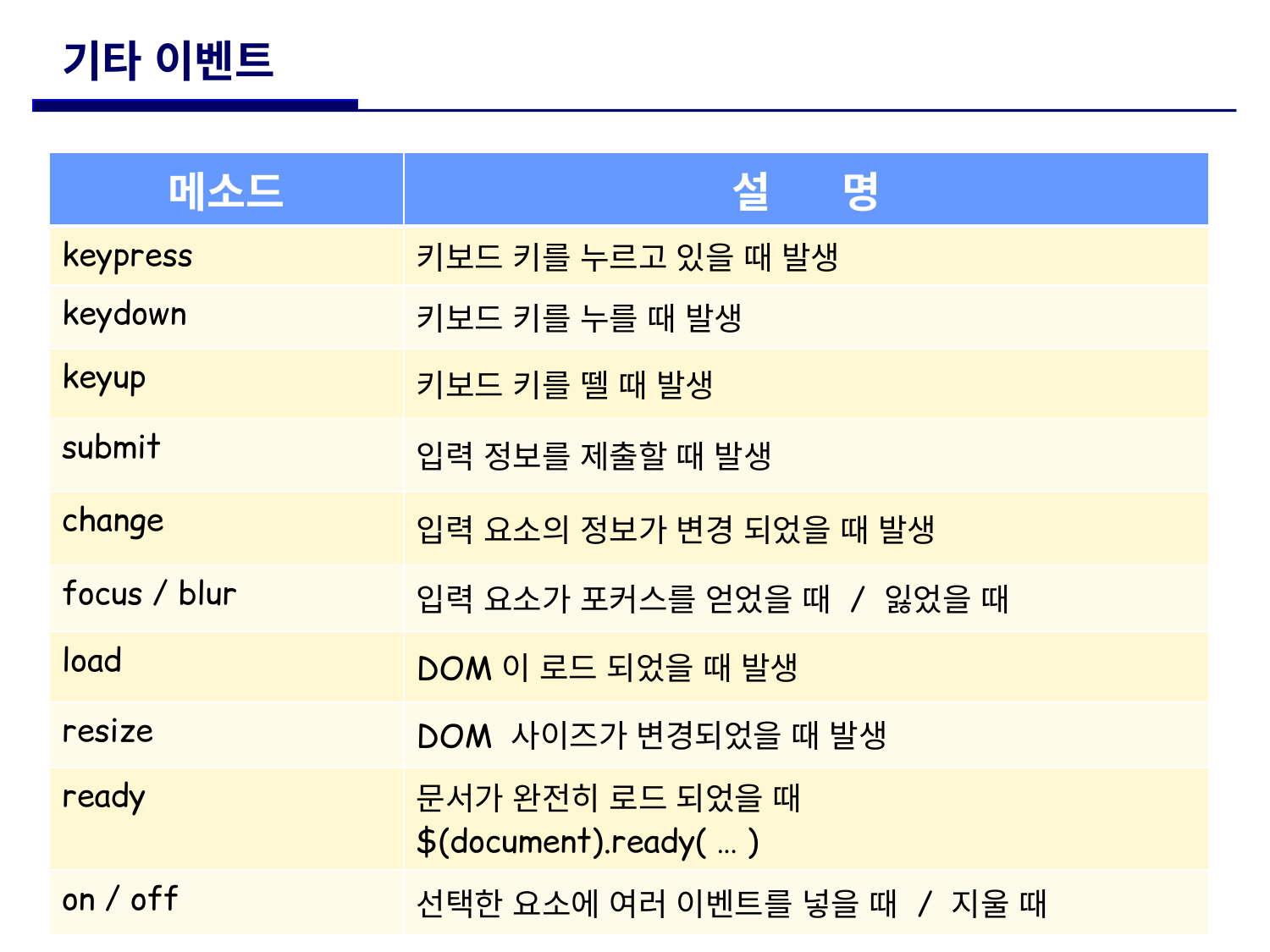

# 기타 이벤트
| 메소드 | 설 명 |
| --- | --- |
| keypress | 키보드 키를 누르고 있을 때 발생 |
| keydown | 키보드 키를 누를 때 발생 |
| keyup | 키보드 키를 뗄 때 발생 |
| submit | 입력 정보를 제출할 때 발생 |
| change | 입력 요소의 정보가 변경 되었을 때 발생 |
| focus / blur | 입력 요소가 포커스를 얻었을 때 / 잃었을 때 |
| load | DOM이 로드 되었을 때 발생 |
| resize | DOM 사이즈가 변경되었을 때 발생 |
| ready | 문서가 완전히 로드 되었을 때 $(document).ready( … ) |
| on / off | 선택한 요소에 여러 이벤트를 넣을 때 / 지울 때 |